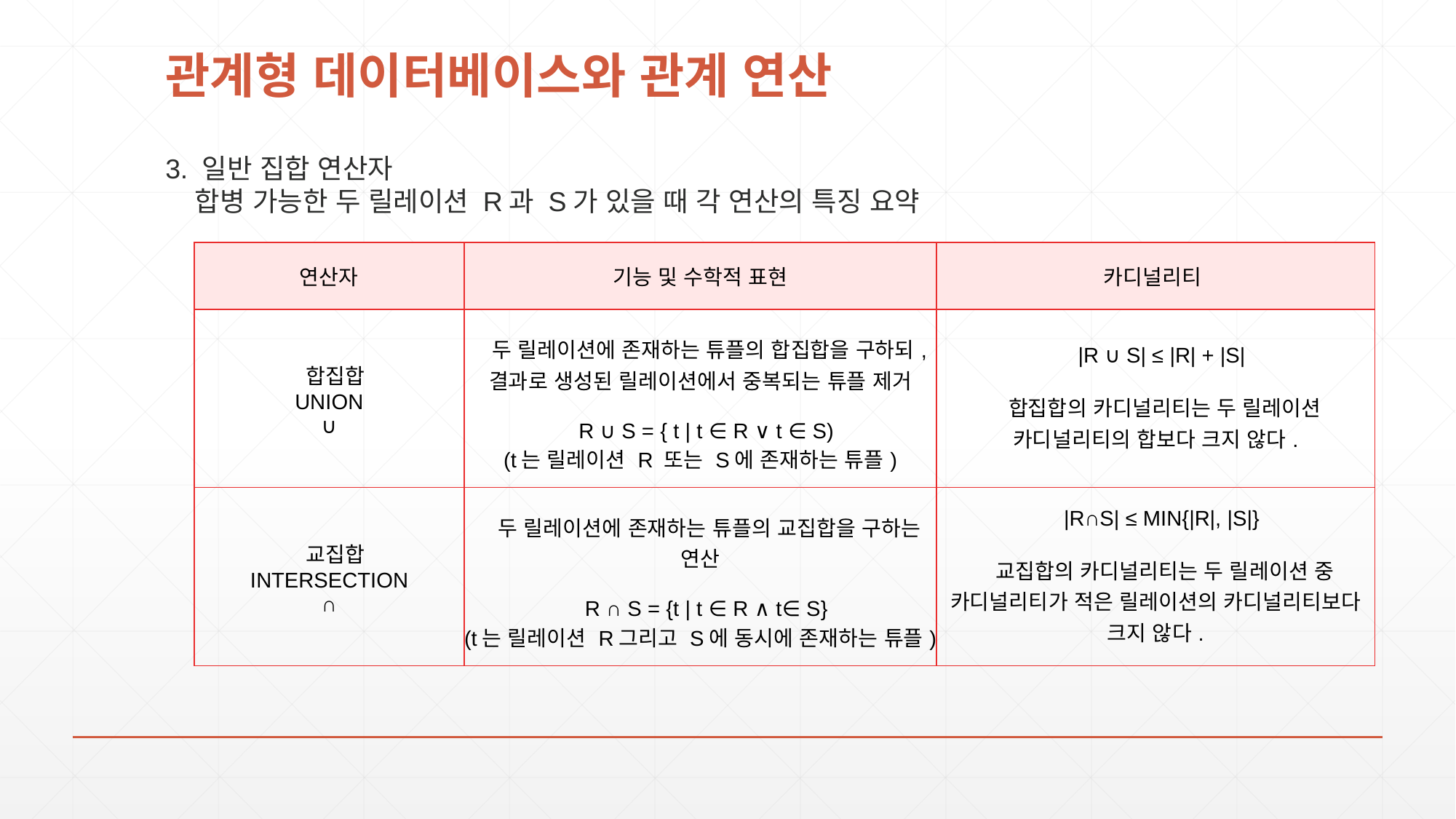

# 관계형 데이터베이스와 관계 연산
3. 일반 집합 연산자
   합병 가능한 두 릴레이션 R과 S가 있을 때 각 연산의 특징 요약

| 연산자 | 기능 및 수학적 표현 | 카디널리티 |
| --- | --- | --- |
| 합집합 UNION ∪ | 두 릴레이션에 존재하는 튜플의 합집합을 구하되, 결과로 생성된 릴레이션에서 중복되는 튜플 제거     R ∪ S = { t | t ∈ R ∨ t ∈ S) (t는 릴레이션 R 또는 S에 존재하는 튜플) | |R ∪ S| ≤ |R| + |S|     합집합의 카디널리티는 두 릴레이션 카디널리티의 합보다 크지 않다. |
| 교집합 INTERSECTION ∩ | 두 릴레이션에 존재하는 튜플의 교집합을 구하는 연산     R ∩ S = {t | t ∈ R ∧ t∈ S} (t는 릴레이션 R그리고 S에 동시에 존재하는 튜플) | |R∩S| ≤ MIN{|R|, |S|}     교집합의 카디널리티는 두 릴레이션 중 카디널리티가 적은 릴레이션의 카디널리티보다 크지 않다. |